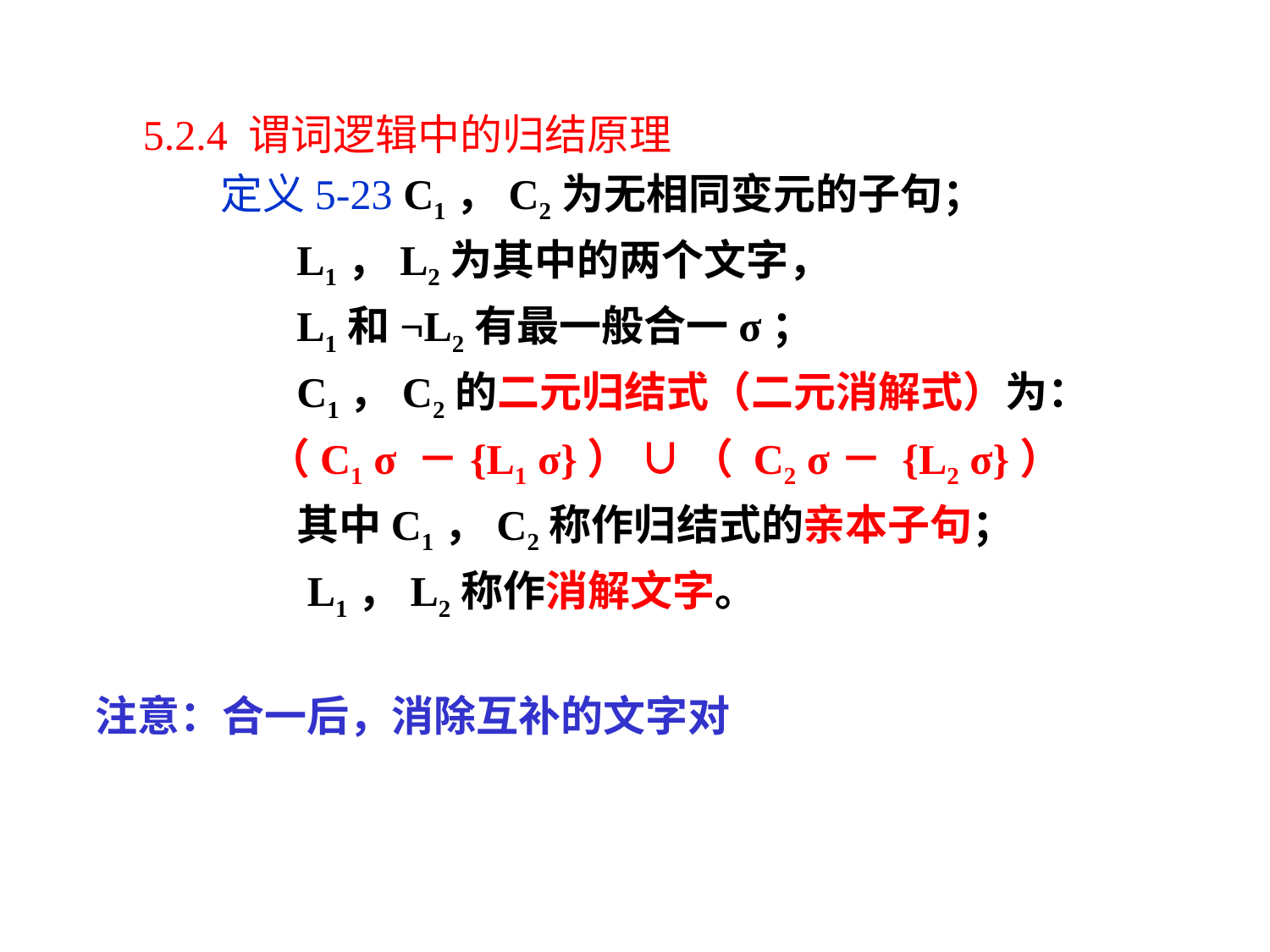

5.2.4 谓词逻辑中的归结原理
            定义5-23 C1，C2为无相同变元的子句；
                   L1，L2为其中的两个文字，
                   L1和¬L2有最一般合一σ；
                   C1，C2的二元归结式（二元消解式）为：
                 （C1 σ －{L1 σ}） ∪ （ C2 σ－ {L2 σ}）
                    其中C1，C2称作归结式的亲本子句；
                    L1，L2称作消解文字。

注意：合一后，消除互补的文字对